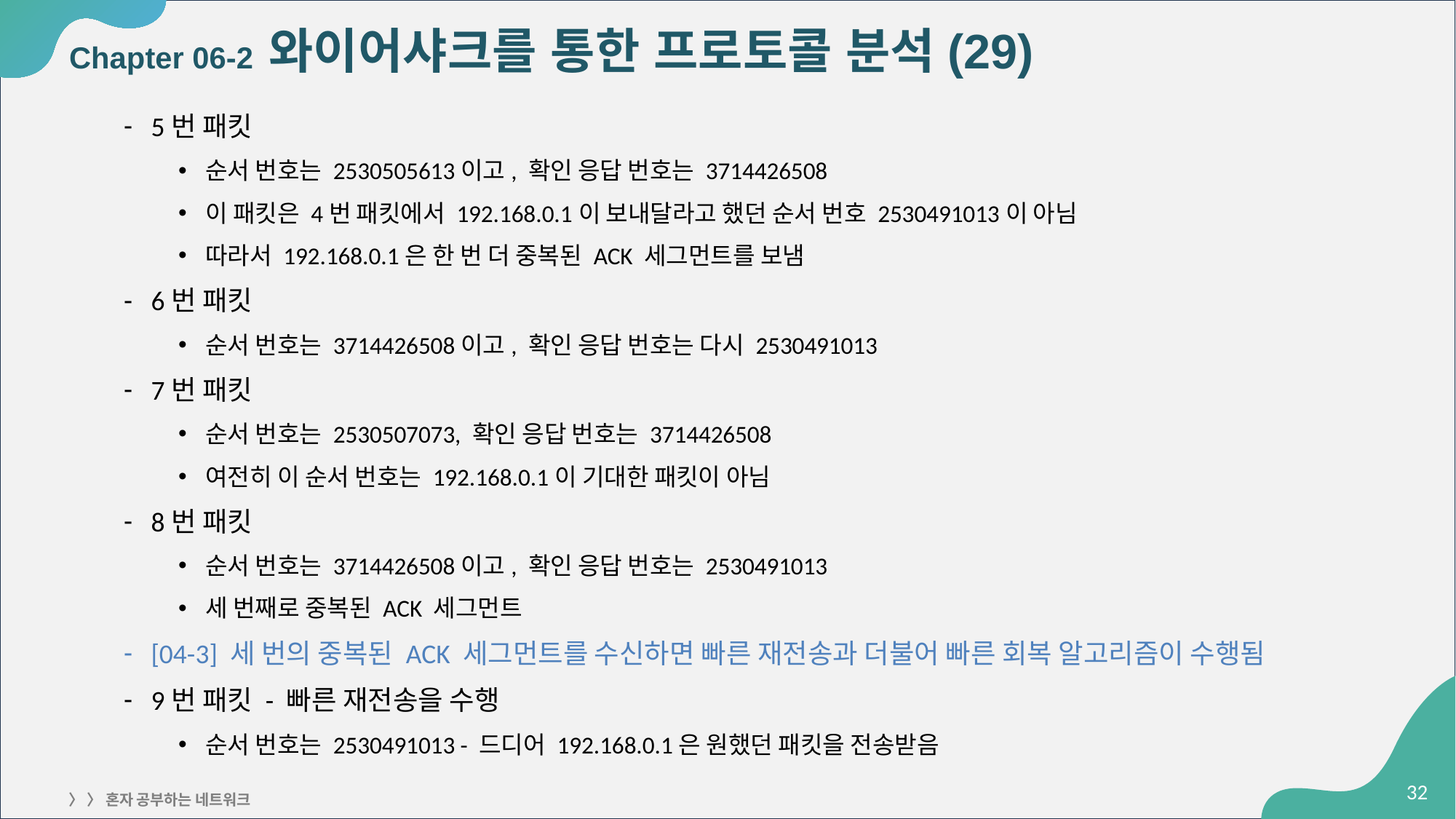

# Chapter 06-2 와이어샤크를 통한 프로토콜 분석(29)
5번 패킷
순서 번호는 2530505613이고, 확인 응답 번호는 3714426508
이 패킷은 4번 패킷에서 192.168.0.1이 보내달라고 했던 순서 번호 2530491013이 아님
따라서 192.168.0.1은 한 번 더 중복된 ACK 세그먼트를 보냄
6번 패킷
순서 번호는 3714426508이고, 확인 응답 번호는 다시 2530491013
7번 패킷
순서 번호는 2530507073, 확인 응답 번호는 3714426508
여전히 이 순서 번호는 192.168.0.1이 기대한 패킷이 아님
8번 패킷
순서 번호는 3714426508이고, 확인 응답 번호는 2530491013
세 번째로 중복된 ACK 세그먼트
[04-3] 세 번의 중복된 ACK 세그먼트를 수신하면 빠른 재전송과 더불어 빠른 회복 알고리즘이 수행됨
9번 패킷 - 빠른 재전송을 수행
순서 번호는 2530491013 - 드디어 192.168.0.1은 원했던 패킷을 전송받음
32
〉 〉 혼자 공부하는 네트워크